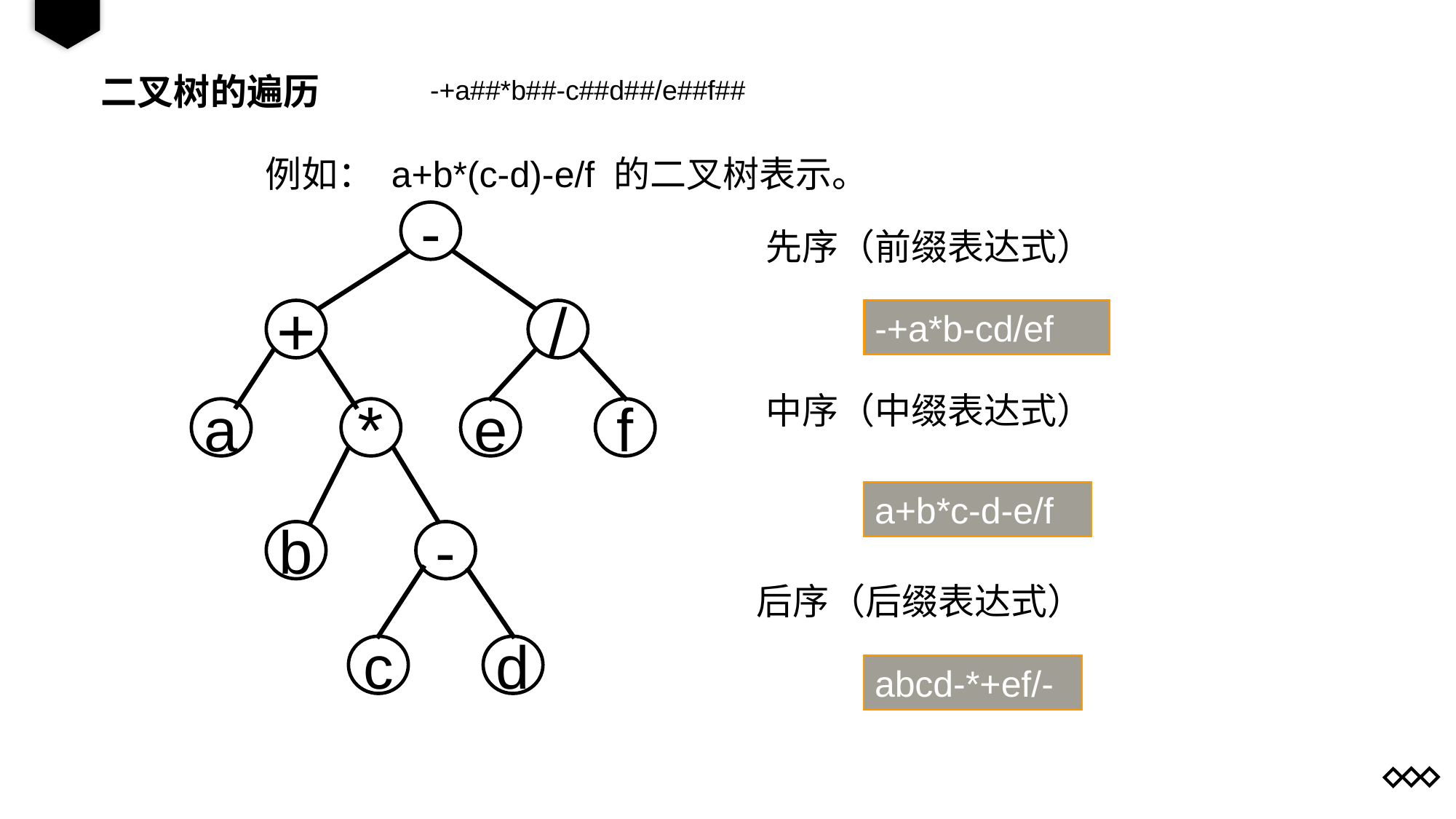

-+a##*b##-c##d##/e##f##
二叉树的遍历
例如： a+b*(c-d)-e/f 的二叉树表示。
-
先序（前缀表达式）

+
/
-+a*b-cd/ef

中序（中缀表达式）
a
*
e
f

a+b*c-d-e/f
b
-

后序（后缀表达式）
c
d
abcd-*+ef/-